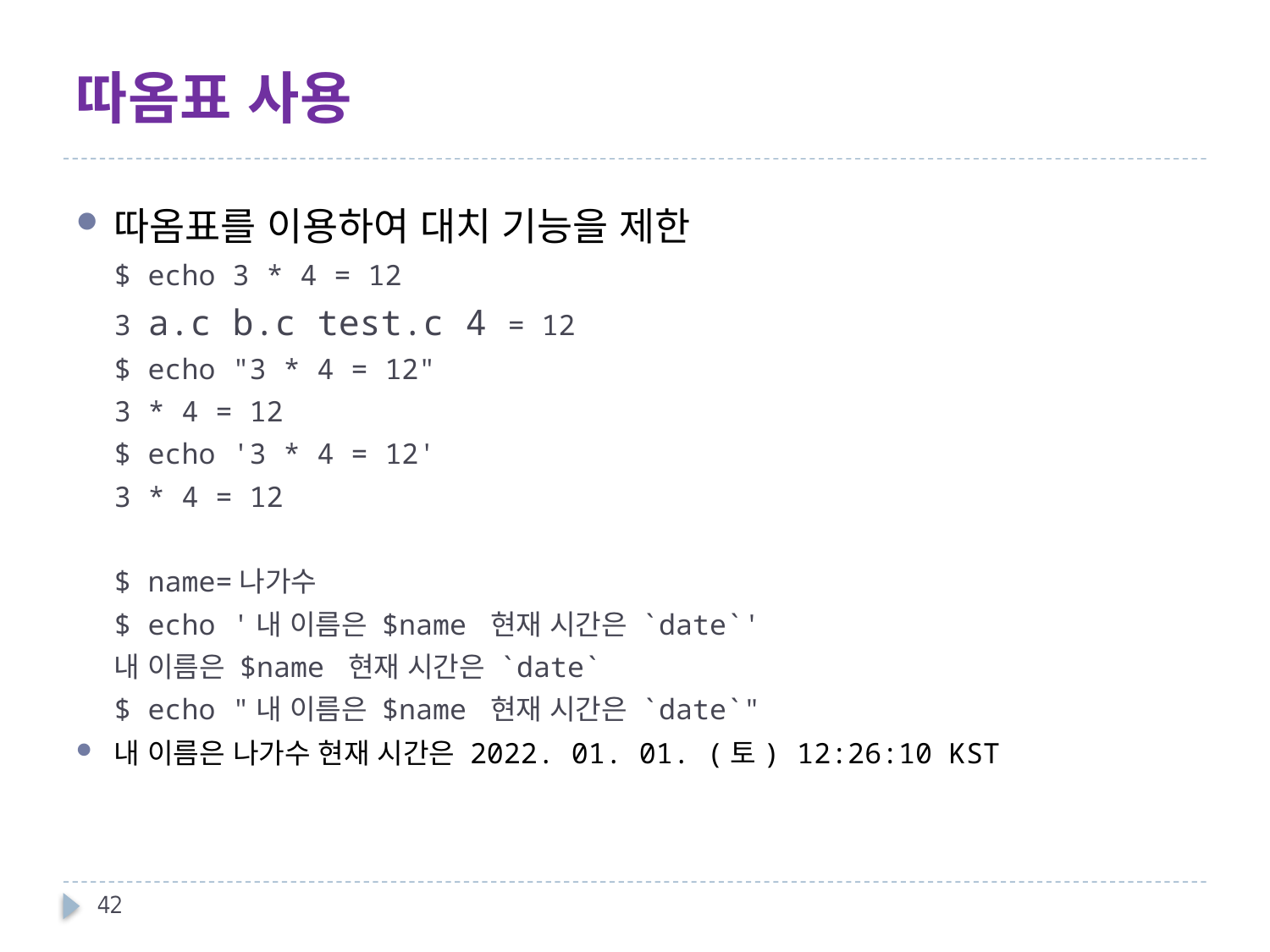

# 따옴표 사용
따옴표를 이용하여 대치 기능을 제한
$ echo 3 * 4 = 12
3 a.c b.c test.c 4 = 12
$ echo "3 * 4 = 12"
3 * 4 = 12
$ echo '3 * 4 = 12'
3 * 4 = 12

$ name=나가수
$ echo '내 이름은 $name 현재 시간은 `date`'
내 이름은 $name 현재 시간은 `date`
$ echo "내 이름은 $name 현재 시간은 `date`"
내 이름은 나가수 현재 시간은 2022. 01. 01. (토) 12:26:10 KST

42